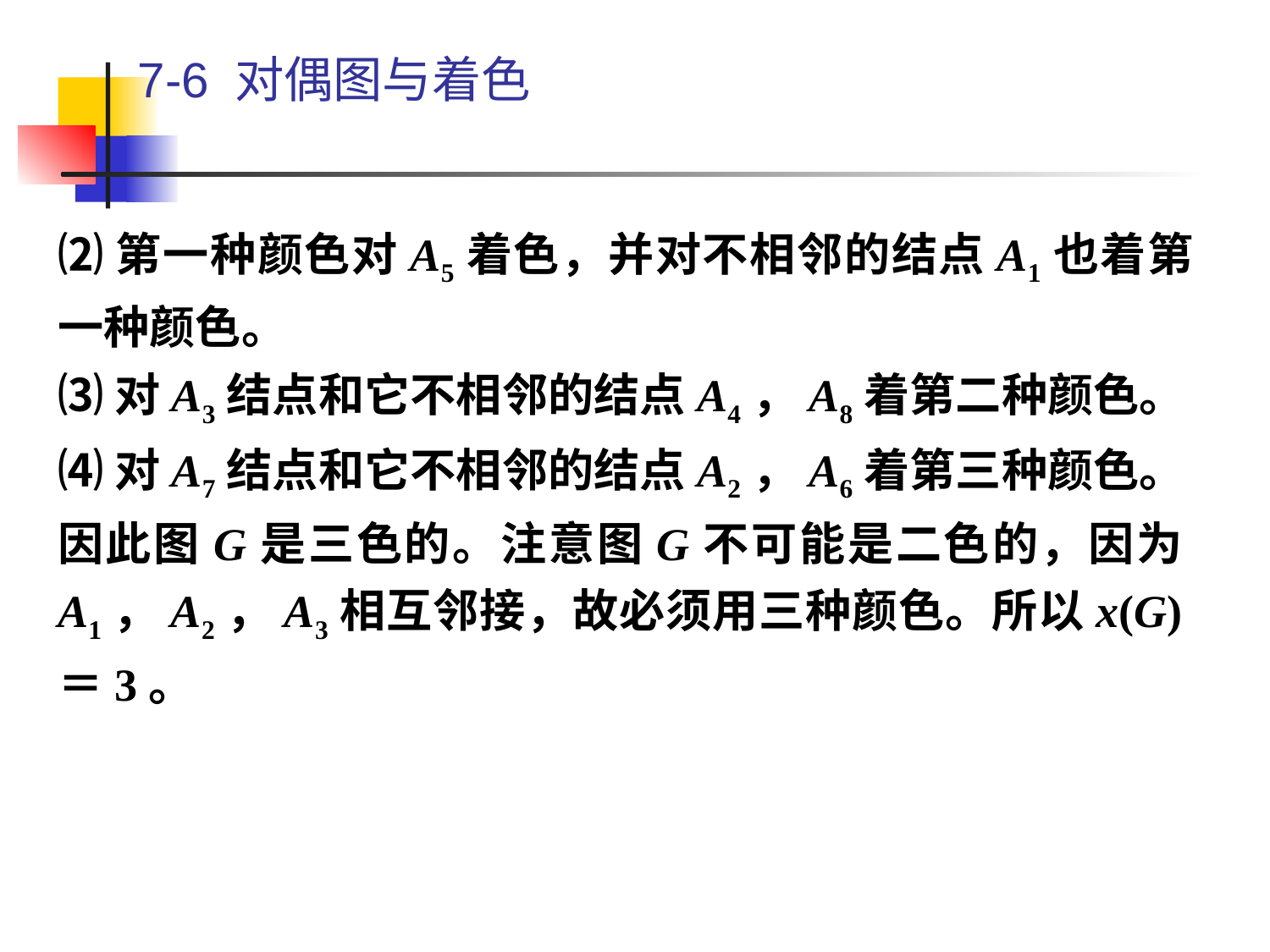

# 7-6 对偶图与着色
⑵第一种颜色对A5着色，并对不相邻的结点A1也着第一种颜色。
⑶对A3结点和它不相邻的结点A4，A8着第二种颜色。
⑷对A7结点和它不相邻的结点A2，A6着第三种颜色。
因此图G是三色的。注意图G不可能是二色的，因为A1，A2，A3相互邻接，故必须用三种颜色。所以x(G)＝3。